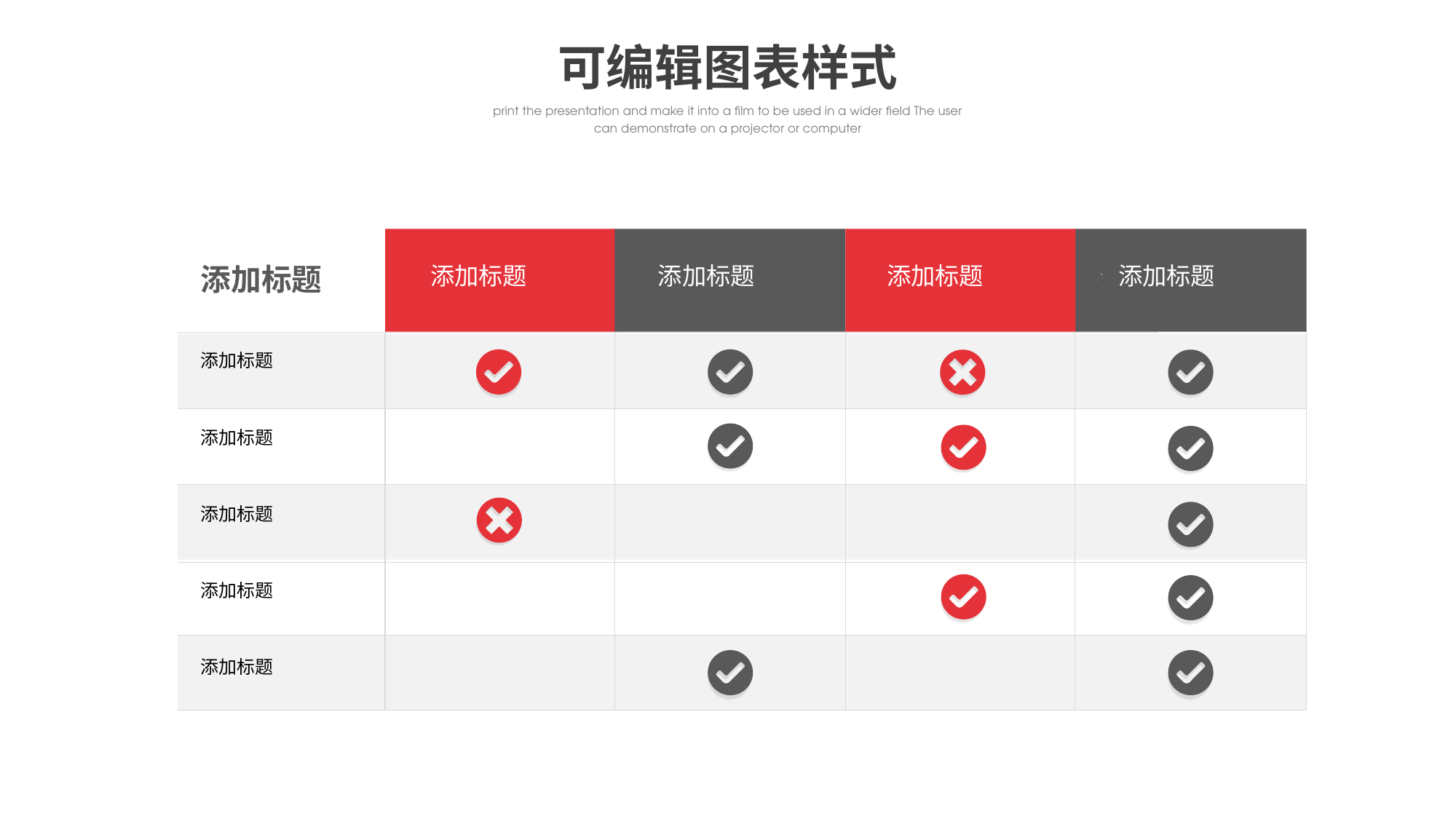

可编辑图表样式
print the presentation and make it into a film to be used in a wider field The user can demonstrate on a projector or computer

添加标题
添加标题
添加标题
添加标题
添加标题

添加标题
添加标题

添加标题
添加标题

添加标题